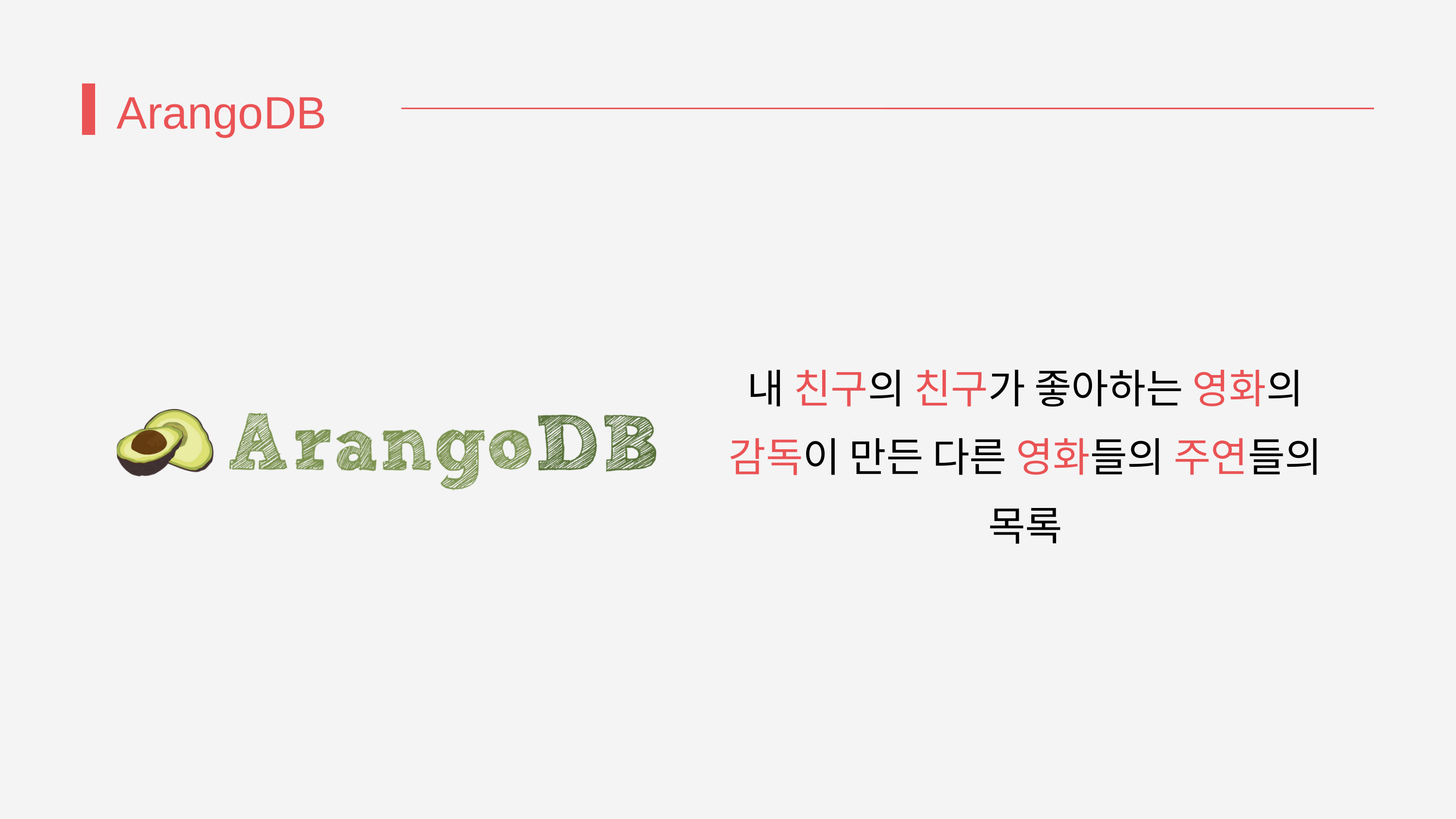

ArangoDB

내 친구의 친구가 좋아하는 영화의 감독이 만든 다른 영화들의 주연들의 목록